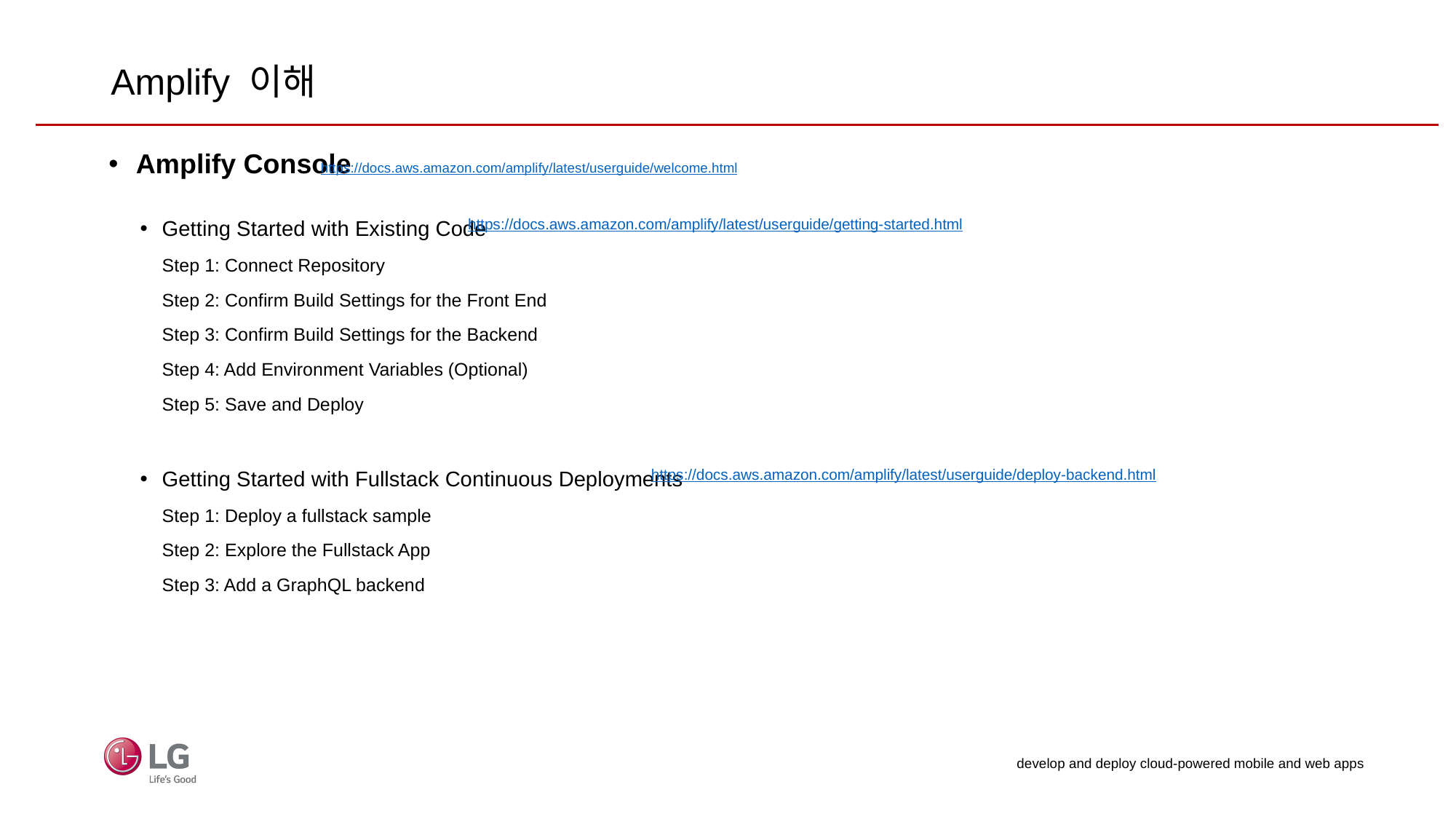

# Amplify 이해
Amplify Console

Getting Started with Existing Code
Step 1: Connect Repository
Step 2: Confirm Build Settings for the Front End
Step 3: Confirm Build Settings for the Backend
Step 4: Add Environment Variables (Optional)
Step 5: Save and Deploy

Getting Started with Fullstack Continuous Deployments
Step 1: Deploy a fullstack sample
Step 2: Explore the Fullstack App
Step 3: Add a GraphQL backend
https://docs.aws.amazon.com/amplify/latest/userguide/welcome.html
https://docs.aws.amazon.com/amplify/latest/userguide/getting-started.html
https://docs.aws.amazon.com/amplify/latest/userguide/deploy-backend.html